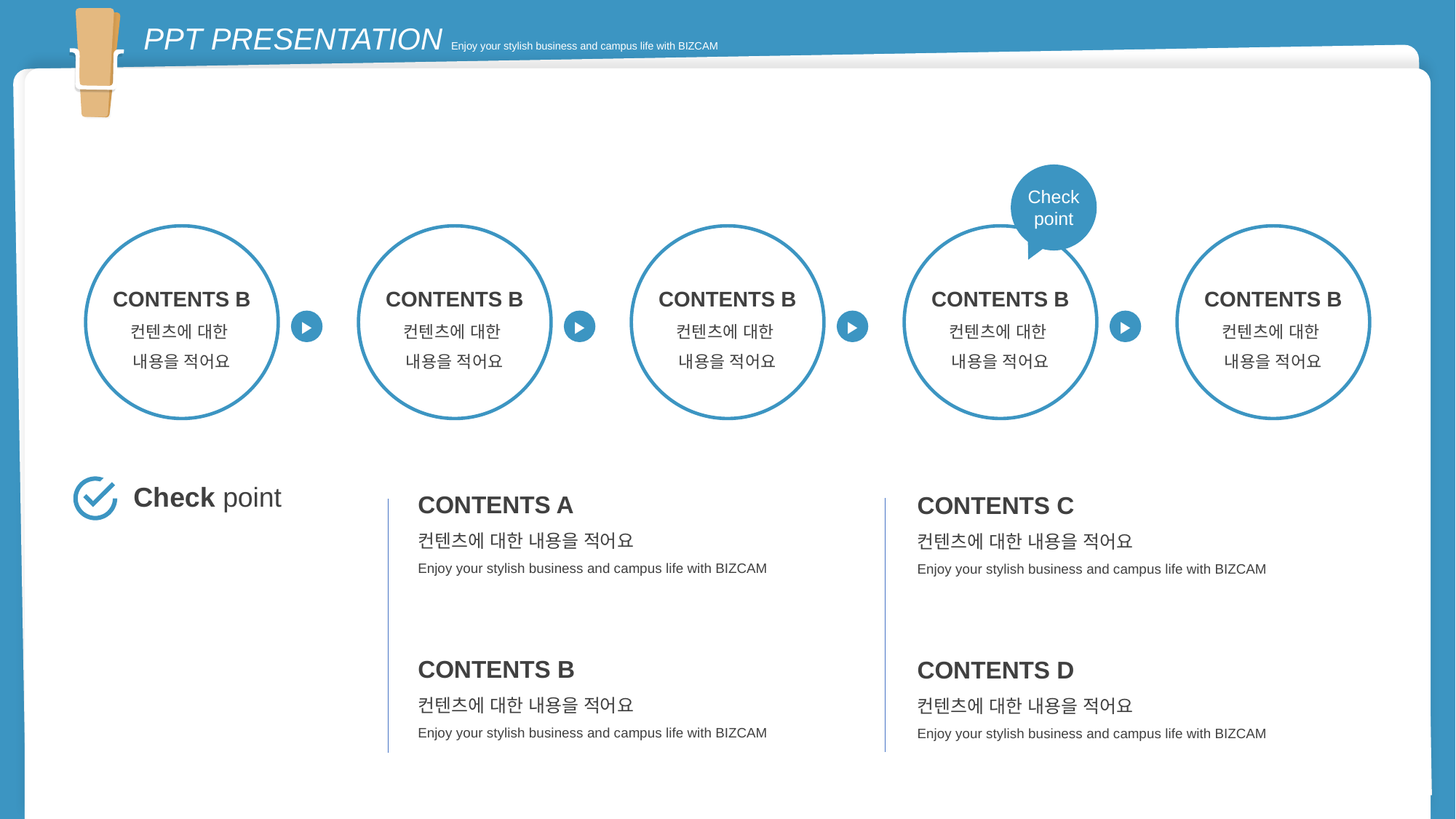

PPT PRESENTATION Enjoy your stylish business and campus life with BIZCAM

Check
point
CONTENTS B
컨텐츠에 대한
내용을 적어요
CONTENTS B
컨텐츠에 대한
내용을 적어요
CONTENTS B
컨텐츠에 대한
내용을 적어요
CONTENTS B
컨텐츠에 대한
내용을 적어요
CONTENTS B
컨텐츠에 대한
내용을 적어요
▶
▶
▶
▶
CONTENTS A
컨텐츠에 대한 내용을 적어요
Enjoy your stylish business and campus life with BIZCAM
CONTENTS C
컨텐츠에 대한 내용을 적어요
Enjoy your stylish business and campus life with BIZCAM
Check point

CONTENTS B
컨텐츠에 대한 내용을 적어요
Enjoy your stylish business and campus life with BIZCAM
CONTENTS D
컨텐츠에 대한 내용을 적어요
Enjoy your stylish business and campus life with BIZCAM